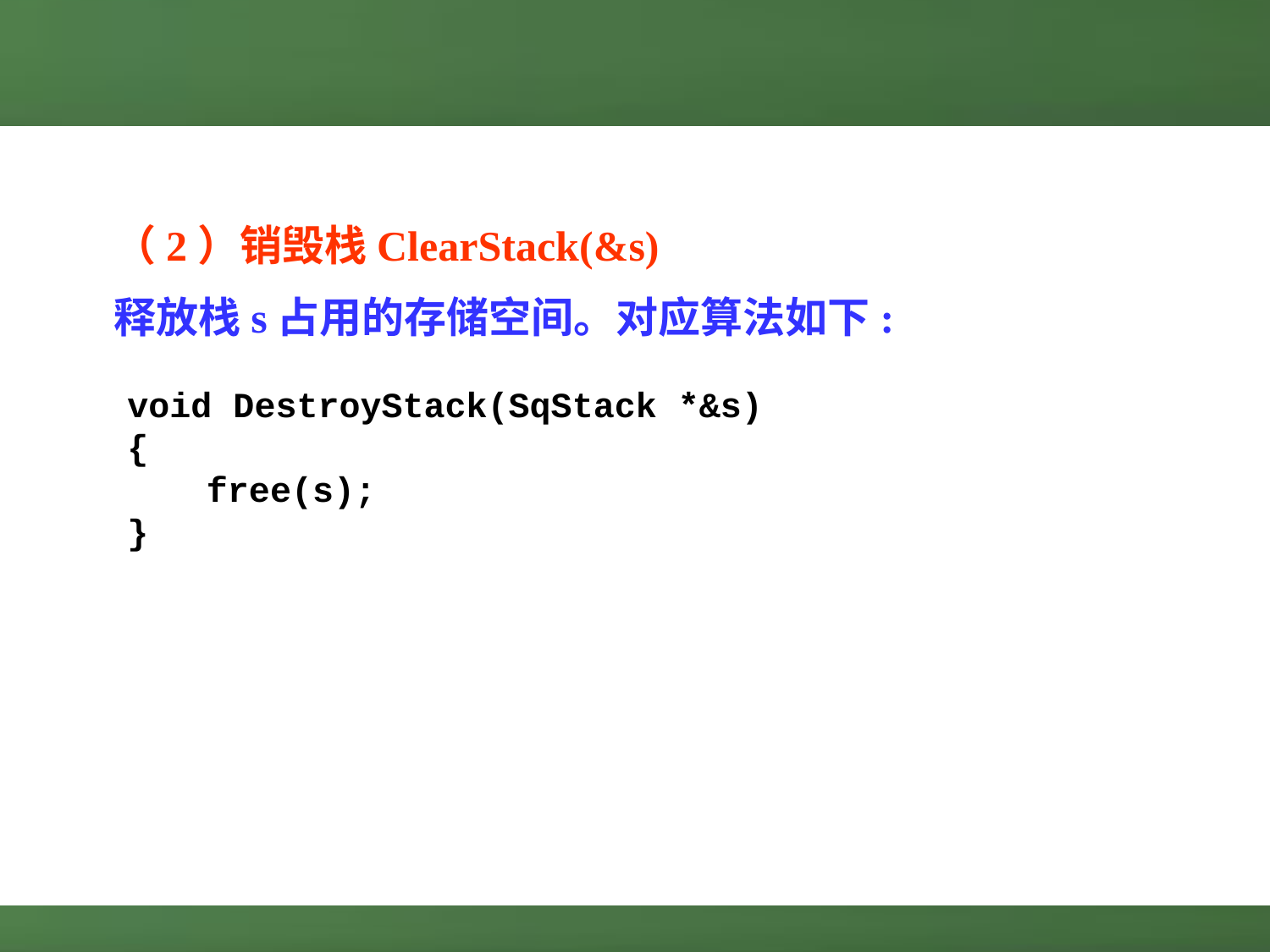

（2）销毁栈ClearStack(&s)
    释放栈s占用的存储空间。对应算法如下:
void DestroyStack(SqStack *&s)
{
　　free(s);
}